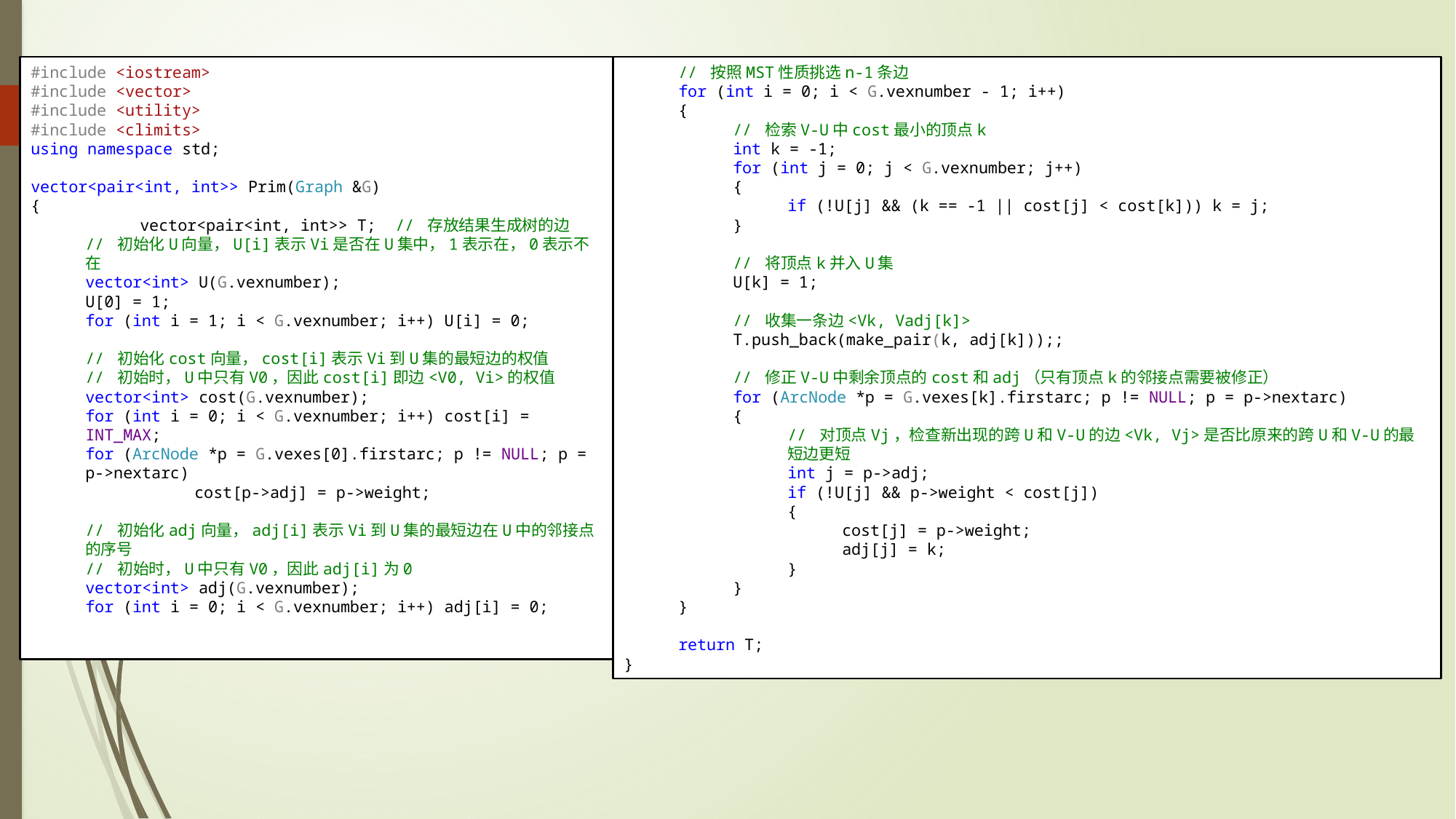

#include <iostream>
#include <vector>
#include <utility>
#include <climits>
using namespace std;

vector<pair<int, int>> Prim(Graph &G)
{
	vector<pair<int, int>> T;  // 存放结果生成树的边
// 初始化U向量，U[i]表示Vi是否在U集中，1表示在，0表示不在
vector<int> U(G.vexnumber);
U[0] = 1;
for (int i = 1; i < G.vexnumber; i++) U[i] = 0;

// 初始化cost向量，cost[i]表示Vi到U集的最短边的权值
// 初始时，U中只有V0，因此cost[i]即边<V0, Vi>的权值
vector<int> cost(G.vexnumber);
for (int i = 0; i < G.vexnumber; i++) cost[i] = INT_MAX;
for (ArcNode *p = G.vexes[0].firstarc; p != NULL; p = p->nextarc)
	cost[p->adj] = p->weight;

// 初始化adj向量，adj[i]表示Vi到U集的最短边在U中的邻接点的序号
// 初始时，U中只有V0，因此adj[i]为0
vector<int> adj(G.vexnumber);
for (int i = 0; i < G.vexnumber; i++) adj[i] = 0;

// 按照MST性质挑选n-1条边
for (int i = 0; i < G.vexnumber - 1; i++)
{
// 检索V-U中cost最小的顶点k
int k = -1;
for (int j = 0; j < G.vexnumber; j++)
{
if (!U[j] && (k == -1 || cost[j] < cost[k])) k = j;
}

// 将顶点k并入U集
U[k] = 1;

// 收集一条边<Vk, Vadj[k]>
T.push_back(make_pair(k, adj[k]));;

// 修正V-U中剩余顶点的cost和adj（只有顶点k的邻接点需要被修正）
for (ArcNode *p = G.vexes[k].firstarc; p != NULL; p = p->nextarc)
{
// 对顶点Vj，检查新出现的跨U和V-U的边<Vk, Vj>是否比原来的跨U和V-U的最短边更短
int j = p->adj;
if (!U[j] && p->weight < cost[j])
{
cost[j] = p->weight;
adj[j] = k;
}
}
}

return T;
}